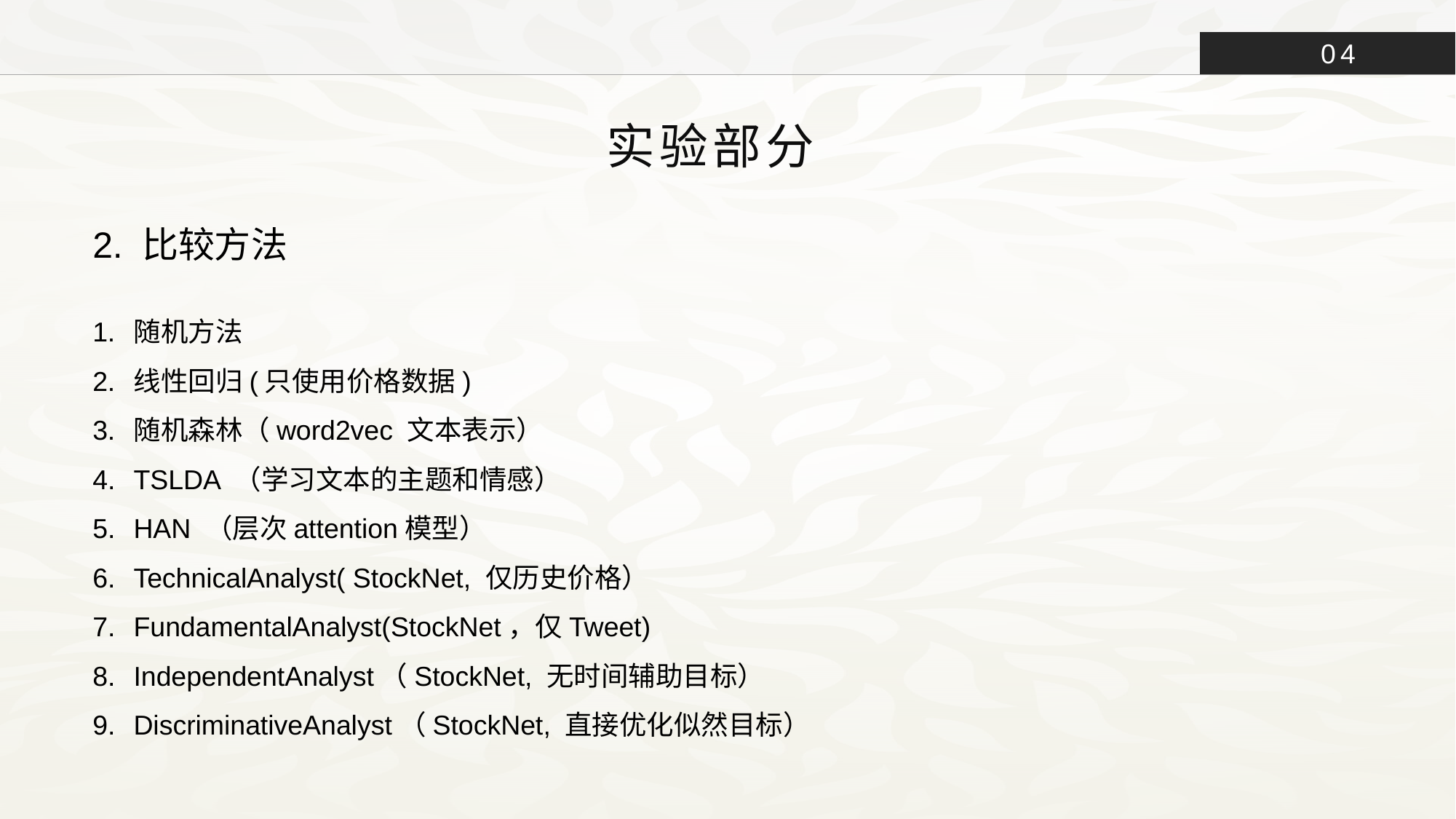

04
 实验部分
2. 比较方法

随机方法
线性回归(只使用价格数据)
随机森林（word2vec 文本表示）
TSLDA （学习文本的主题和情感）
HAN （层次attention模型）
TechnicalAnalyst( StockNet, 仅历史价格）
FundamentalAnalyst(StockNet，仅Tweet)
IndependentAnalyst（StockNet, 无时间辅助目标）
DiscriminativeAnalyst（StockNet, 直接优化似然目标）